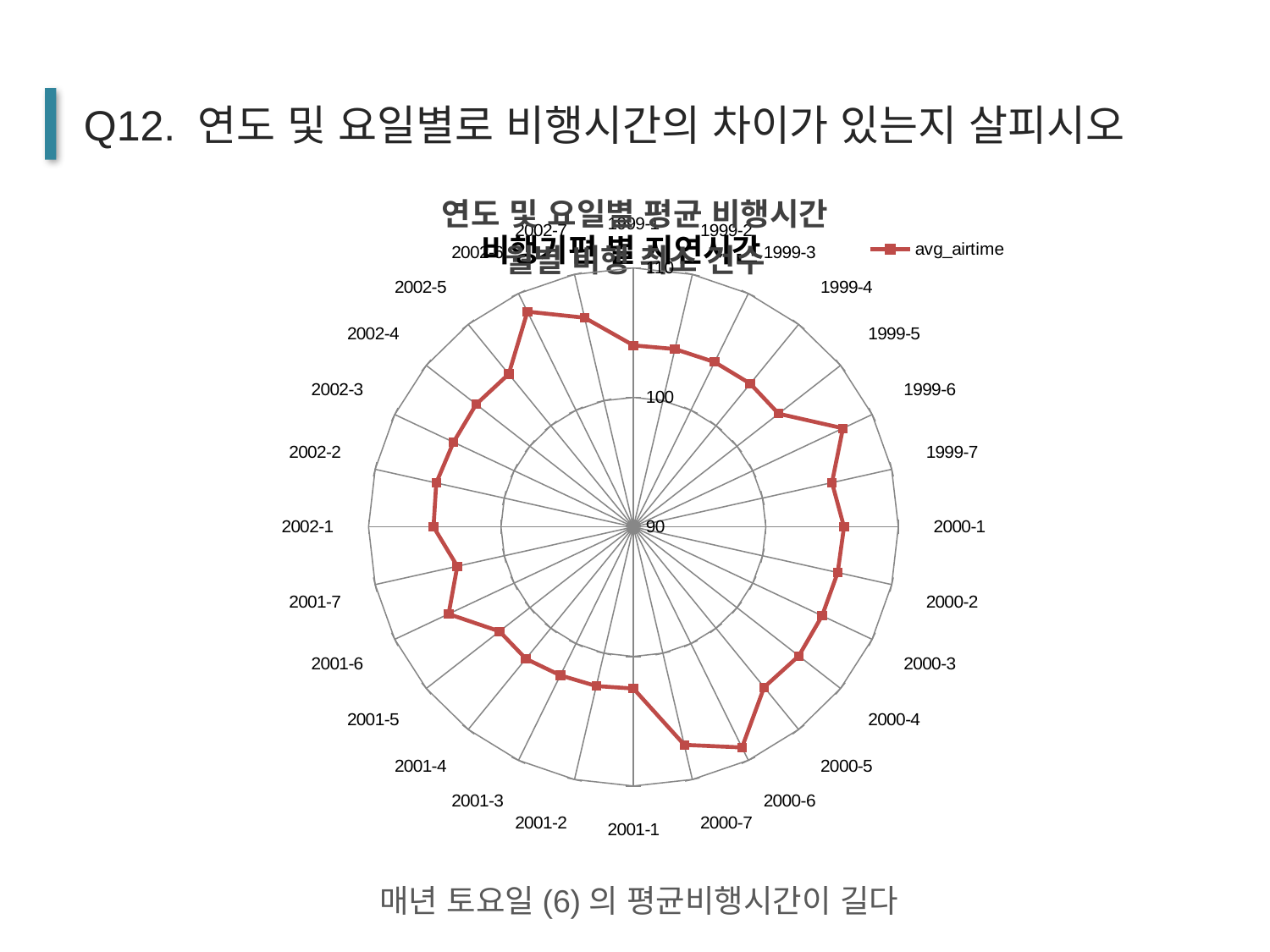

Q12. 연도 및 요일별로 비행시간의 차이가 있는지 살피시오

### Chart: 연도 및 요일별 평균 비행시간

| Category | avg_airtime |
|---|---|
| 1999-1 | 104.02 |
| 1999-2 | 104.09 |
| 1999-3 | 104.13 |
| 1999-4 | 104.15 |
| 1999-5 | 104.02 |
| 1999-6 | 107.56 |
| 1999-7 | 105.38 |
| 2000-1 | 105.9 |
| 2000-2 | 105.82 |
| 2000-3 | 105.81 |
| 2000-4 | 105.97 |
| 2000-5 | 105.83 |
| 2000-6 | 108.9 |
| 2000-7 | 107.26 |
| 2001-1 | 102.48 |
| 2001-2 | 102.6 |
| 2001-3 | 102.72 |
| 2001-4 | 103.02 |
| 2001-5 | 102.93 |
| 2001-6 | 105.49 |
| 2001-7 | 103.64 |
| 2002-1 | 105.09 |
| 2002-2 | 105.27 |
| 2002-3 | 105.08 |
| 2002-4 | 105.19 |
| 2002-5 | 105.1 |
| 2002-6 | 108.45 |
| 2002-7 | 106.57 |

[unsupported chart]

### Chart: 월별 비행 취소 건수

| Category |
|---|
매년 토요일(6)의 평균비행시간이 길다